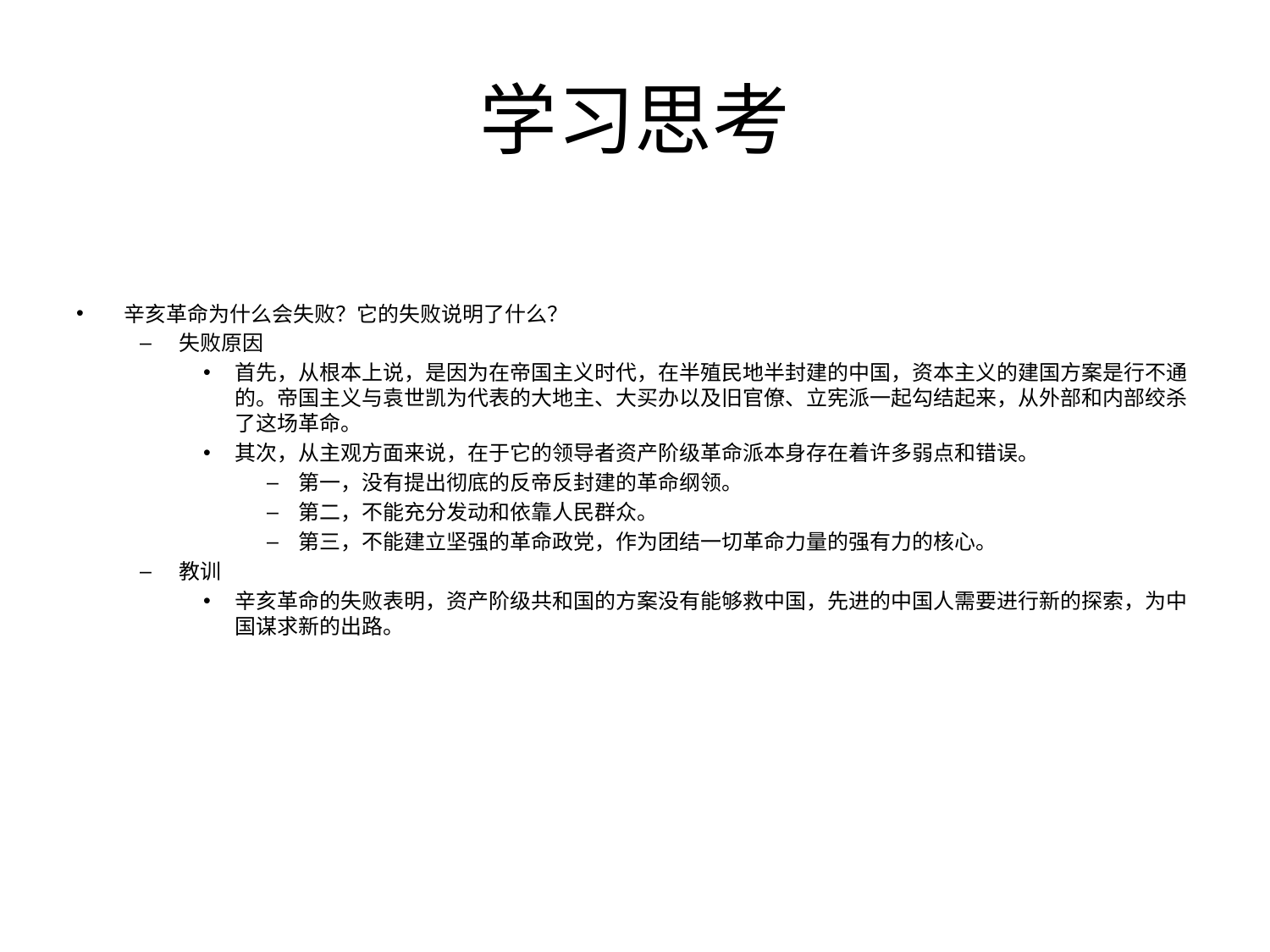

# 学习思考

辛亥革命为什么会失败？它的失败说明了什么？
失败原因
首先，从根本上说，是因为在帝国主义时代，在半殖民地半封建的中国，资本主义的建国方案是行不通的。帝国主义与袁世凯为代表的大地主、大买办以及旧官僚、立宪派一起勾结起来，从外部和内部绞杀了这场革命。
其次，从主观方面来说，在于它的领导者资产阶级革命派本身存在着许多弱点和错误。
第一，没有提出彻底的反帝反封建的革命纲领。
第二，不能充分发动和依靠人民群众。
第三，不能建立坚强的革命政党，作为团结一切革命力量的强有力的核心。
教训
辛亥革命的失败表明，资产阶级共和国的方案没有能够救中国，先进的中国人需要进行新的探索，为中国谋求新的出路。